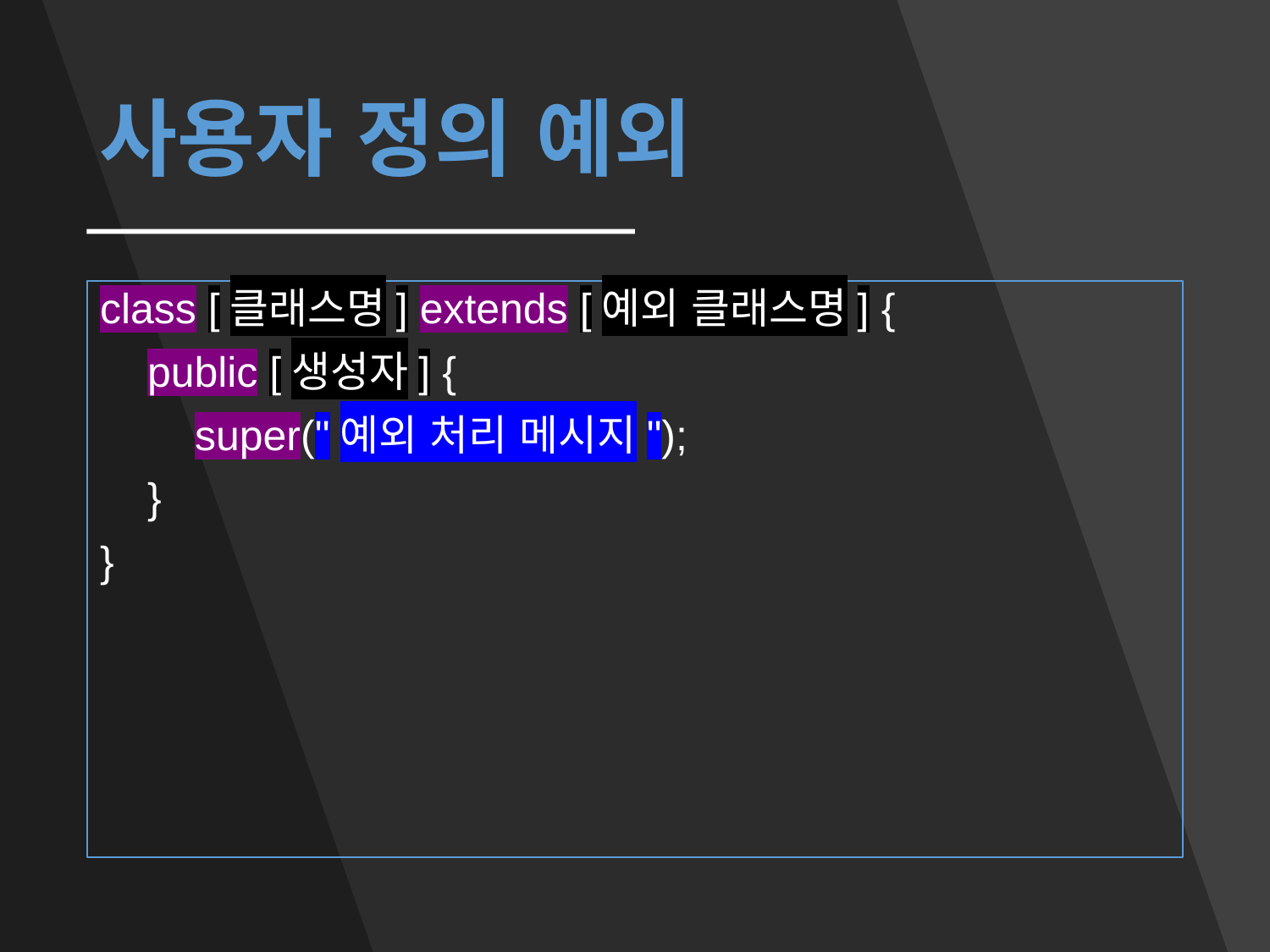

# 사용자 정의 예외

class [클래스명] extends [예외 클래스명] {
    public [생성자] {
        super("예외 처리 메시지");
    }
}